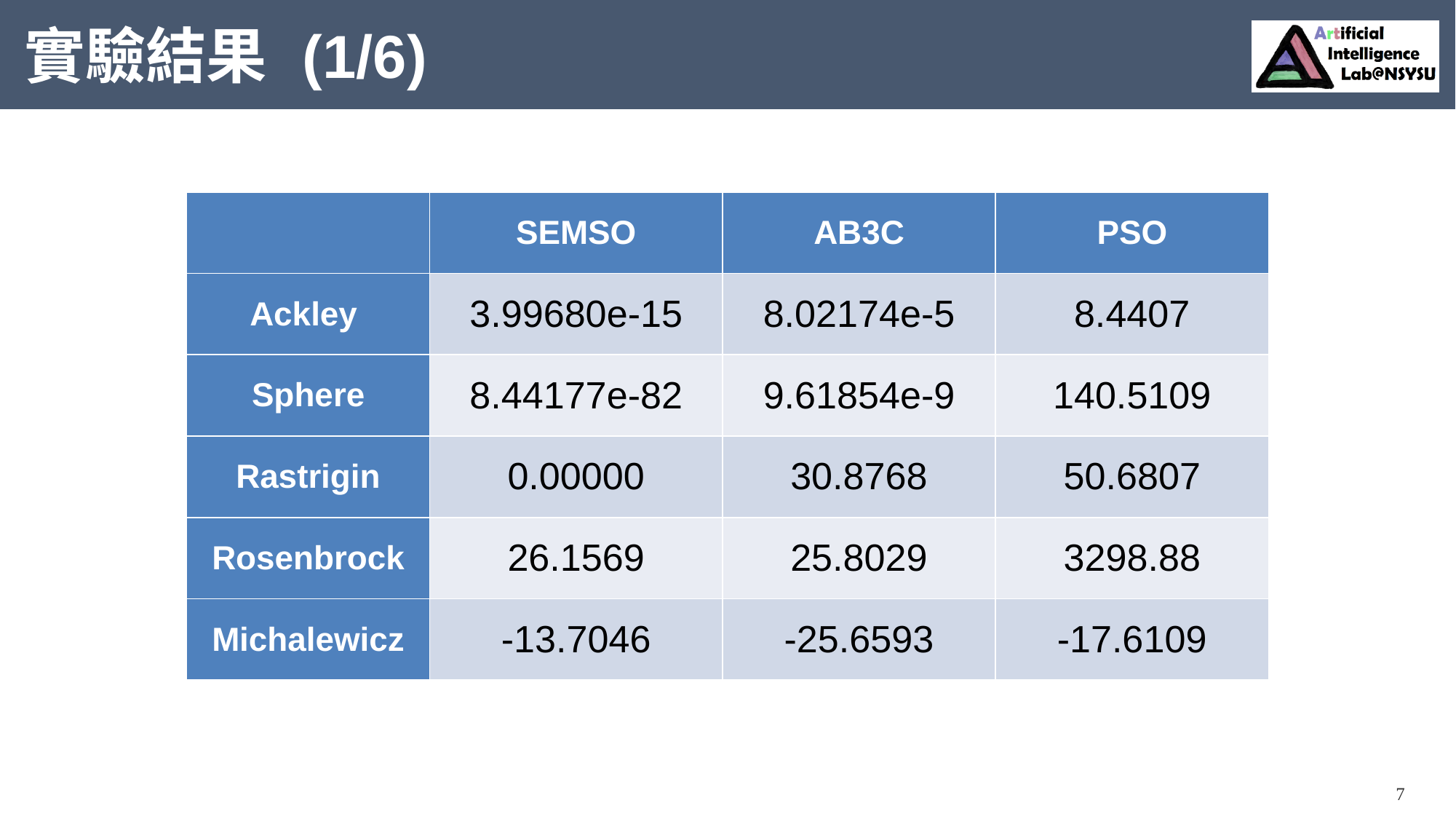

# 實驗結果 (1/6)
|  | SEMSO | AB3C | PSO |
| --- | --- | --- | --- |
| Ackley | 3.99680e-15 | 8.02174e-5 | 8.4407 |
| Sphere | 8.44177e-82 | 9.61854e-9 | 140.5109 |
| Rastrigin | 0.00000 | 30.8768 | 50.6807 |
| Rosenbrock | 26.1569 | 25.8029 | 3298.88 |
| Michalewicz | -13.7046 | -25.6593 | -17.6109 |
7